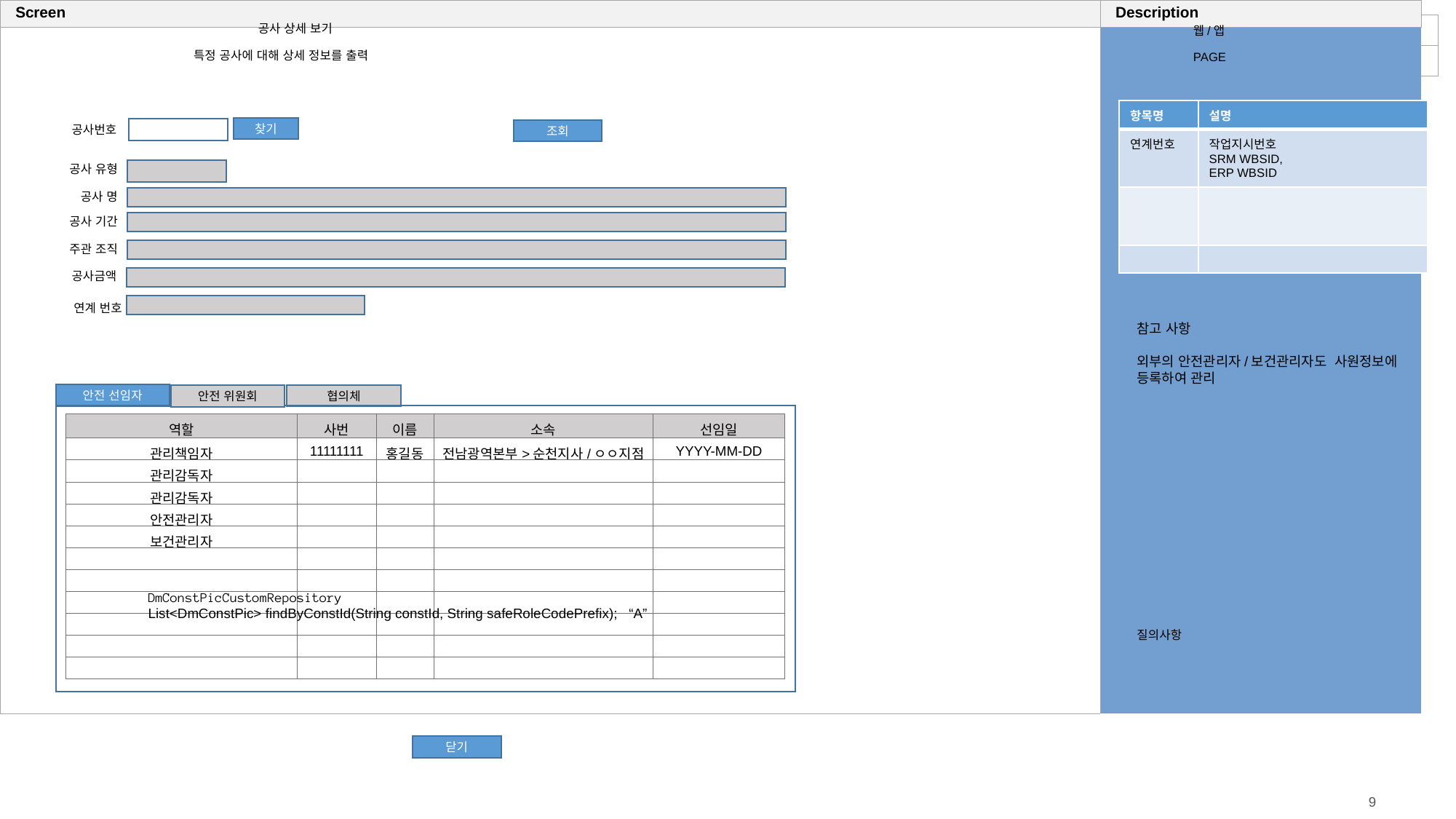

공사 상세 보기
웹/앱
특정 공사에 대해 상세 정보를 출력
PAGE
| 항목명 | 설명 |
| --- | --- |
| 연계번호 | 작업지시번호 SRM WBSID, ERP WBSID |
|  |  |
|  |  |
찾기

공사번호
조회
공사 유형

공사 명

공사 기간

주관 조직

공사금액

연계 번호
참고 사항

외부의 안전관리자/보건관리자도  사원정보에 등록하여 관리

안전 선임자
협의체
안전 위원회

| 역할 | 사번 | 이름 | 소속 | 선임일 |
| --- | --- | --- | --- | --- |
| 관리책임자 | 11111111 | 홍길동 | 전남광역본부>순천지사/ㅇㅇ지점 | YYYY-MM-DD |
| 관리감독자 |  |  |  |  |
| 관리감독자 |  |  |  |  |
| 안전관리자 |  |  |  |  |
| 보건관리자 |  |  |  |  |
|  |  |  |  |  |
|  |  |  |  |  |
|  |  |  |  |  |
|  |  |  |  |  |
|  |  |  |  |  |
|  |  |  |  |  |
DmConstPicCustomRepository
List<DmConstPic> findByConstId(String constId, String safeRoleCodePrefix);   “A”
질의사항

닫기